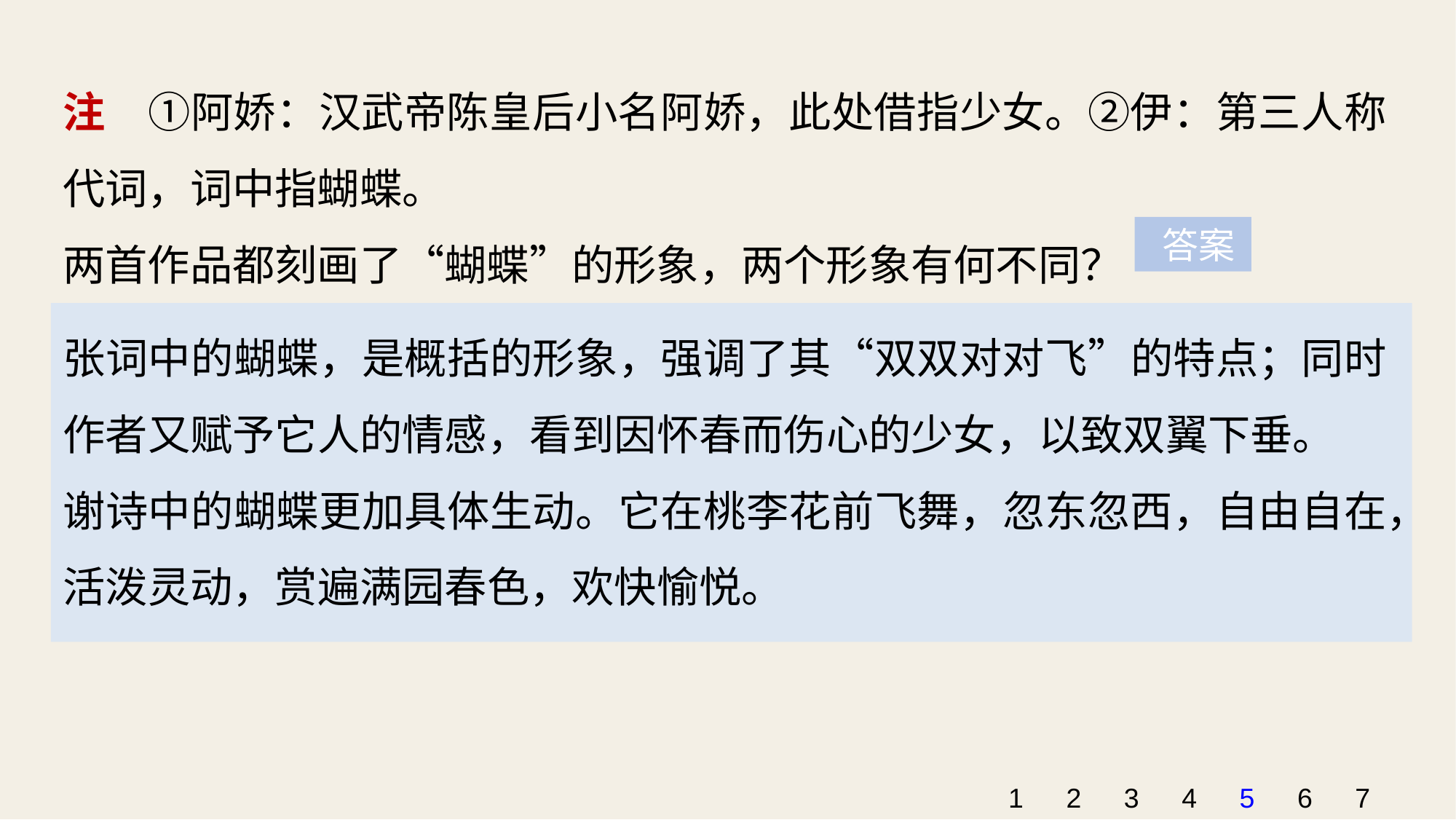

注　①阿娇：汉武帝陈皇后小名阿娇，此处借指少女。②伊：第三人称代词，词中指蝴蝶。
两首作品都刻画了“蝴蝶”的形象，两个形象有何不同？
 答案
张词中的蝴蝶，是概括的形象，强调了其“双双对对飞”的特点；同时作者又赋予它人的情感，看到因怀春而伤心的少女，以致双翼下垂。
谢诗中的蝴蝶更加具体生动。它在桃李花前飞舞，忽东忽西，自由自在，活泼灵动，赏遍满园春色，欢快愉悦。

1
2
3
4
5
6
7